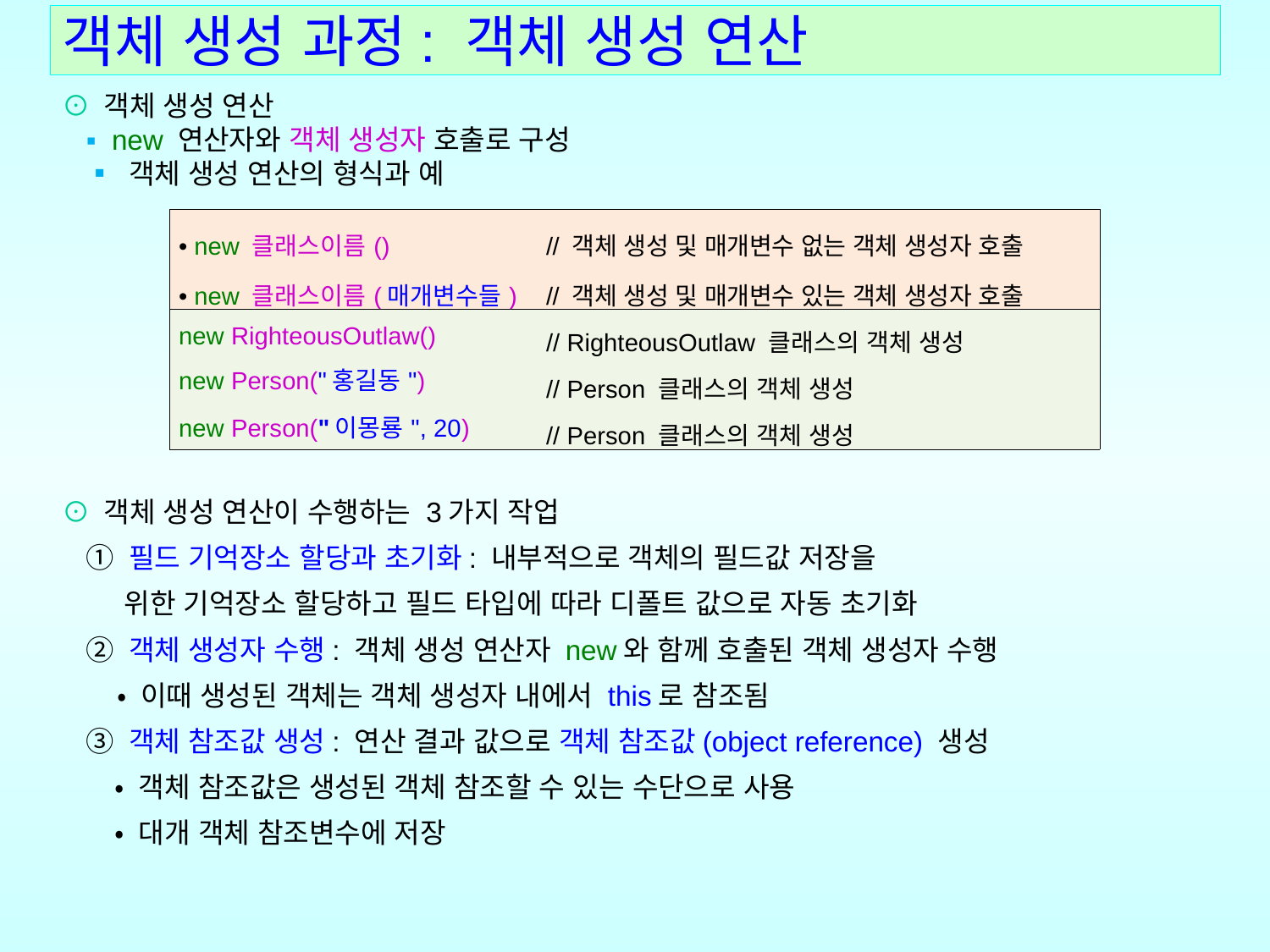

# 객체 생성 과정: 객체 생성 연산
⊙ 객체 생성 연산
   ▪  new 연산자와 객체 생성자 호출로 구성
   ▪ 객체 생성 연산의 형식과 예
| • new 클래스이름() • new 클래스이름(매개변수들) | // 객체 생성 및 매개변수 없는 객체 생성자 호출 // 객체 생성 및 매개변수 있는 객체 생성자 호출 |
| --- | --- |
| new RighteousOutlaw() new Person("홍길동") new Person("이몽룡", 20) | // RighteousOutlaw 클래스의 객체 생성 // Person 클래스의 객체 생성 // Person 클래스의 객체 생성 |
⊙ 객체 생성 연산이 수행하는 3가지 작업
   ① 필드 기억장소 할당과 초기화: 내부적으로 객체의 필드값 저장을
       위한 기억장소 할당하고 필드 타입에 따라 디폴트 값으로 자동 초기화
   ② 객체 생성자 수행: 객체 생성 연산자 new와 함께 호출된 객체 생성자 수행
       • 이때 생성된 객체는 객체 생성자 내에서 this로 참조됨
   ③ 객체 참조값 생성: 연산 결과 값으로 객체 참조값(object reference) 생성
       • 객체 참조값은 생성된 객체 참조할 수 있는 수단으로 사용
       • 대개 객체 참조변수에 저장